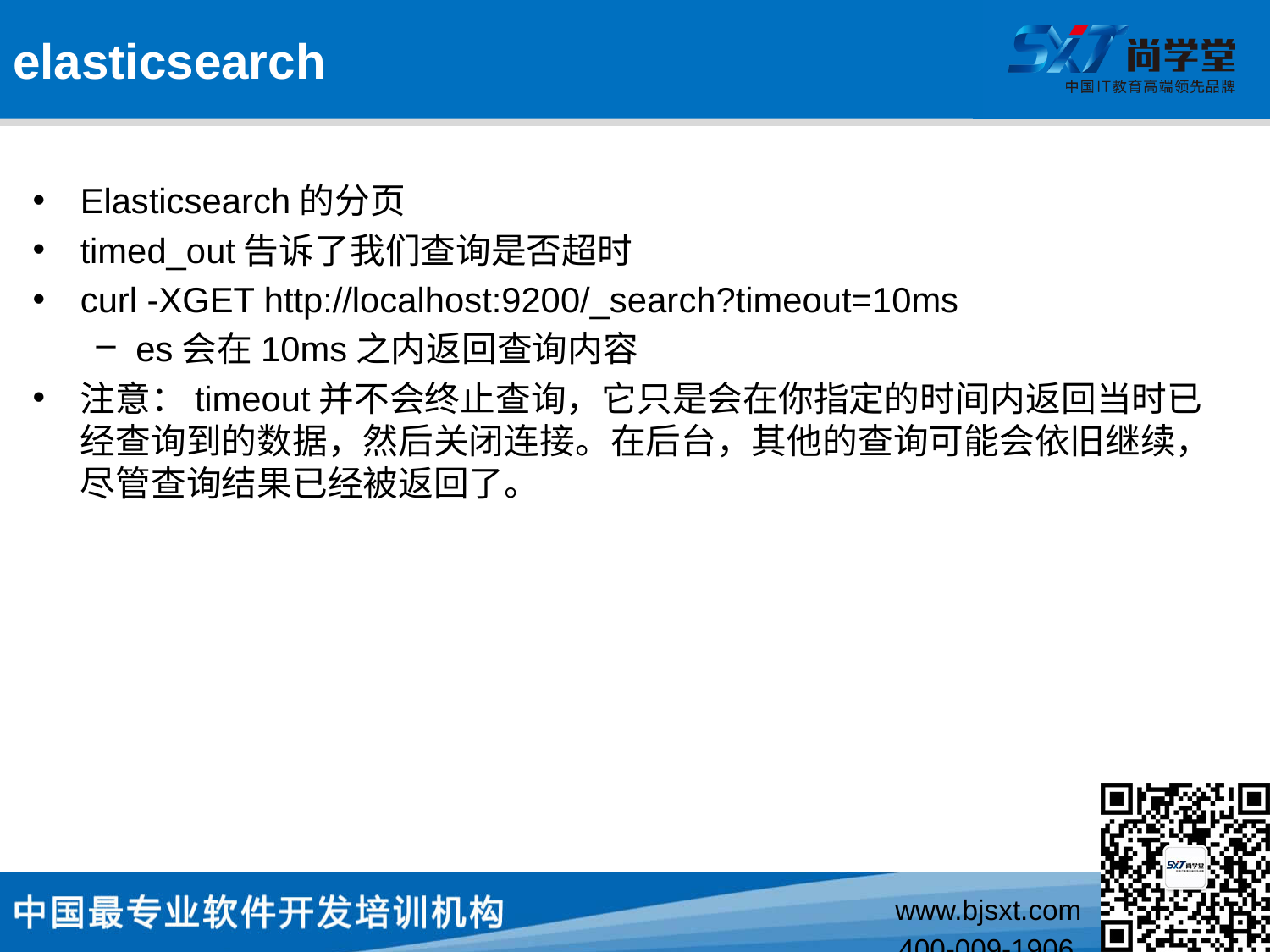

# elasticsearch
Elasticsearch的分页
timed_out告诉了我们查询是否超时
curl -XGET http://localhost:9200/_search?timeout=10ms
es会在10ms之内返回查询内容
注意：timeout并不会终止查询，它只是会在你指定的时间内返回当时已经查询到的数据，然后关闭连接。在后台，其他的查询可能会依旧继续，尽管查询结果已经被返回了。